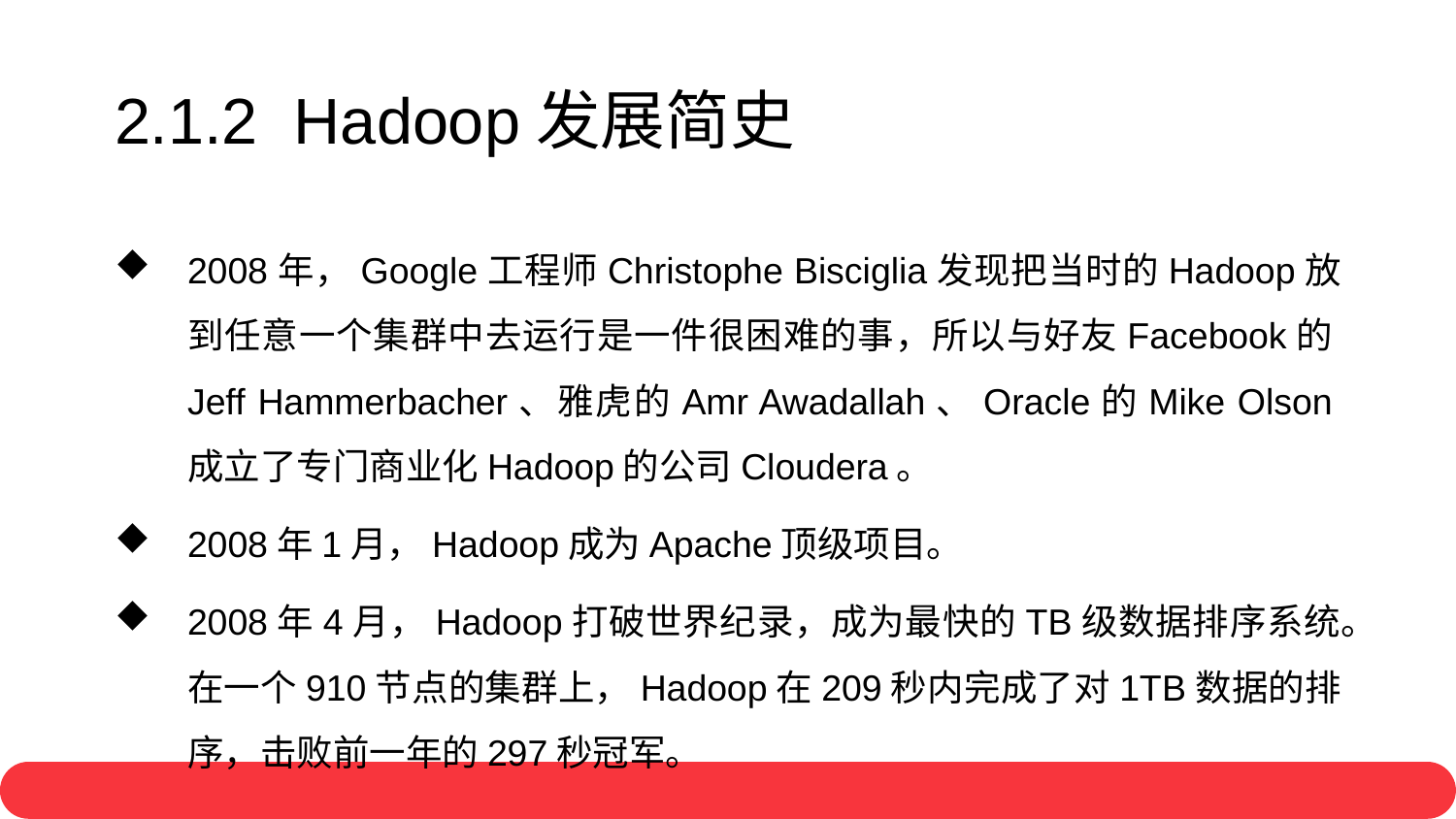

# 2.1.2  Hadoop发展简史
2008年，Google工程师Christophe Bisciglia发现把当时的Hadoop放到任意一个集群中去运行是一件很困难的事，所以与好友Facebook的Jeff Hammerbacher、雅虎的Amr Awadallah、Oracle的Mike Olson成立了专门商业化Hadoop的公司Cloudera。
2008年1月，Hadoop成为Apache顶级项目。
2008年4月，Hadoop打破世界纪录，成为最快的TB级数据排序系统。在一个910节点的集群上，Hadoop在209秒内完成了对1TB数据的排序，击败前一年的297秒冠军。